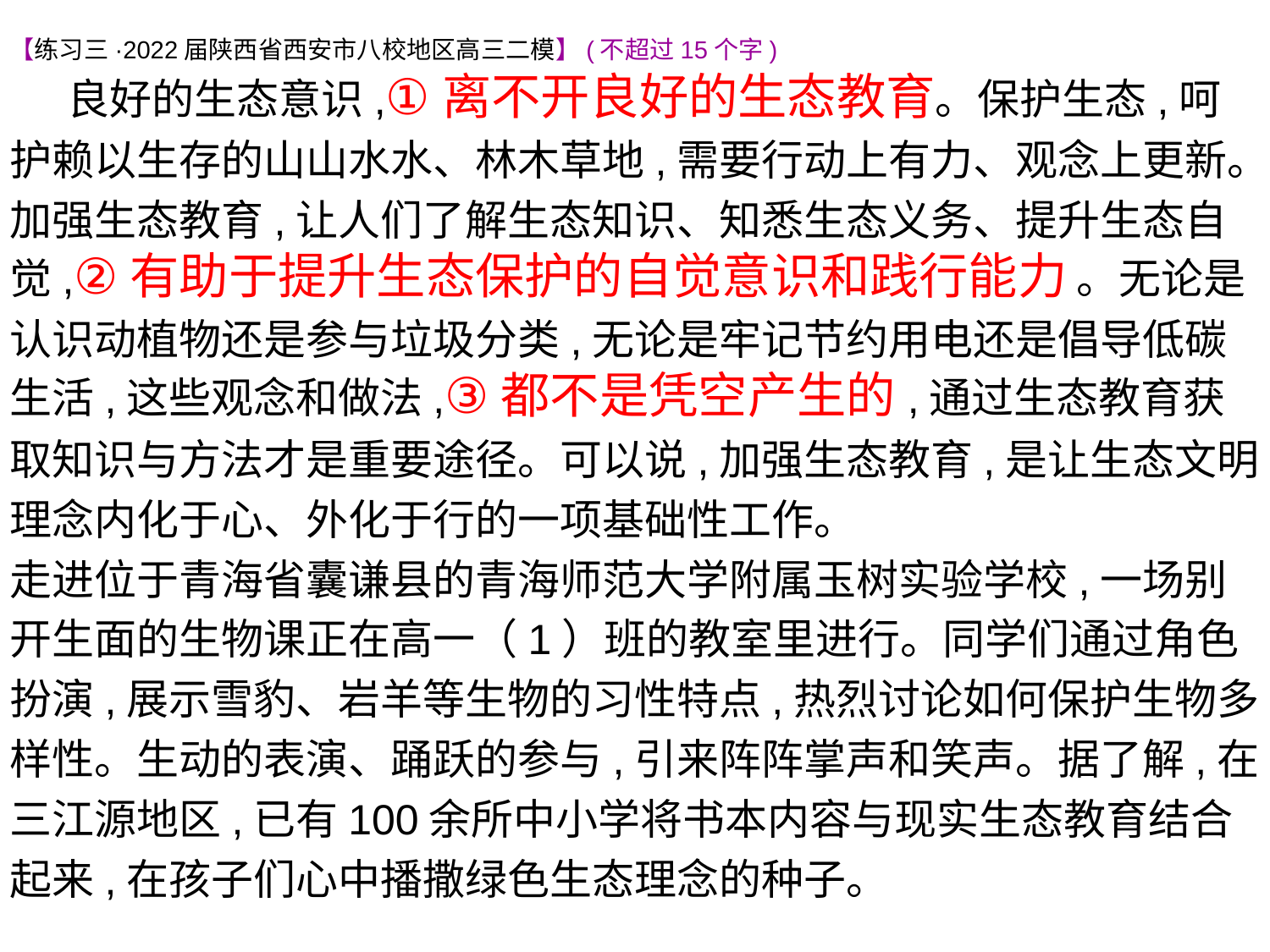

【练习三·2022届陕西省西安市八校地区高三二模】(不超过15个字)
     良好的生态意识,①离不开良好的生态教育。保护生态,呵护赖以生存的山山水水、林木草地,需要行动上有力、观念上更新。加强生态教育,让人们了解生态知识、知悉生态义务、提升生态自觉,②有助于提升生态保护的自觉意识和践行能力 。无论是认识动植物还是参与垃圾分类,无论是牢记节约用电还是倡导低碳生活,这些观念和做法,③都不是凭空产生的,通过生态教育获取知识与方法才是重要途径。可以说,加强生态教育,是让生态文明理念内化于心、外化于行的一项基础性工作。
走进位于青海省囊谦县的青海师范大学附属玉树实验学校,一场别开生面的生物课正在高一（1）班的教室里进行。同学们通过角色扮演,展示雪豹、岩羊等生物的习性特点,热烈讨论如何保护生物多样性。生动的表演、踊跃的参与,引来阵阵掌声和笑声。据了解,在三江源地区,已有100余所中小学将书本内容与现实生态教育结合起来,在孩子们心中播撒绿色生态理念的种子。